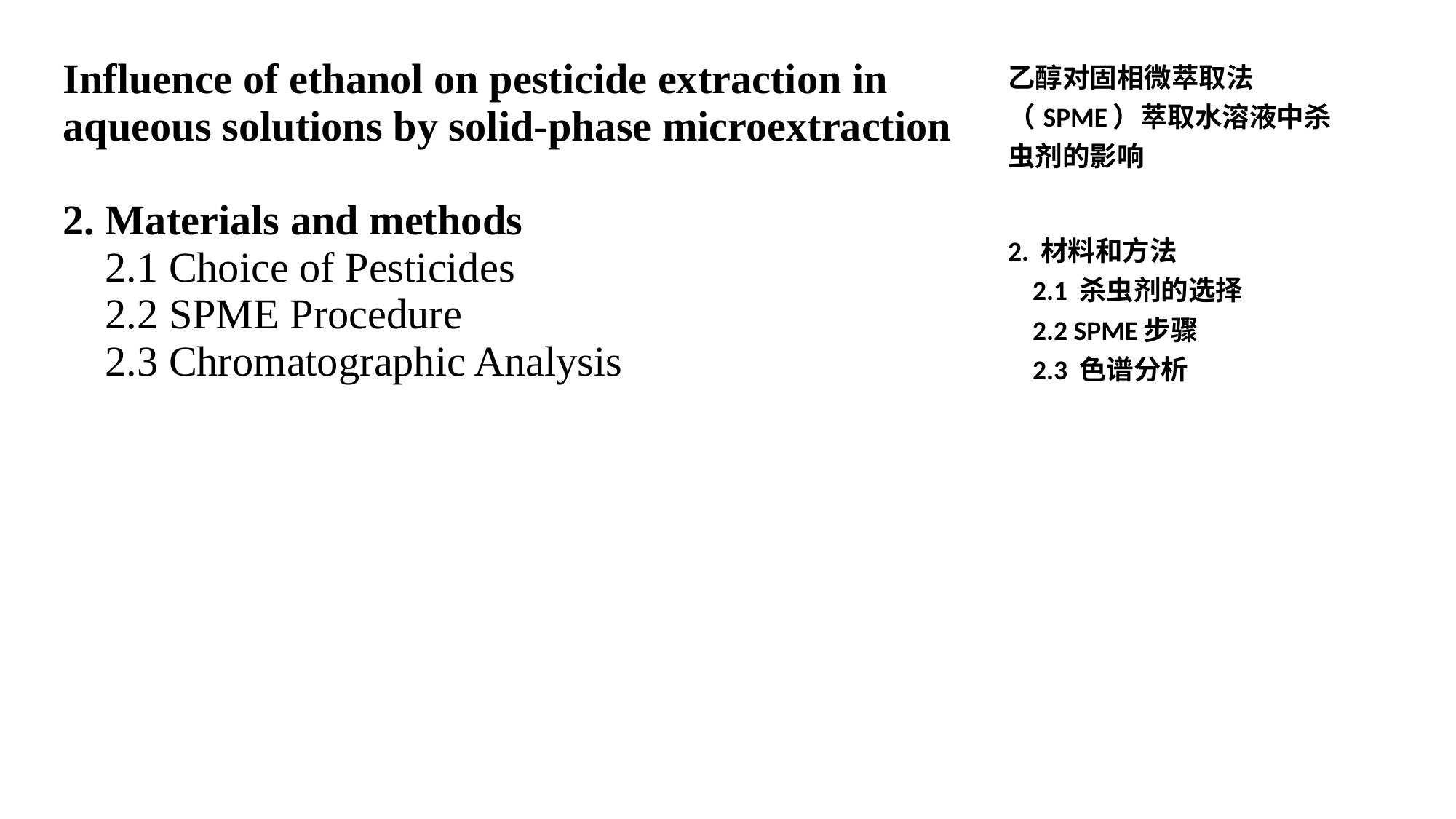

| Influence of ethanol on pesticide extraction in aqueous solutions by solid-phase microextraction 2. Materials and methods 2.1 Choice of Pesticides 2.2 SPME Procedure 2.3 Chromatographic Analysis | 乙醇对固相微萃取法（SPME）萃取水溶液中杀虫剂的影响 2. 材料和方法 2.1 杀虫剂的选择 2.2 SPME步骤 2.3 色谱分析 |
| --- | --- |